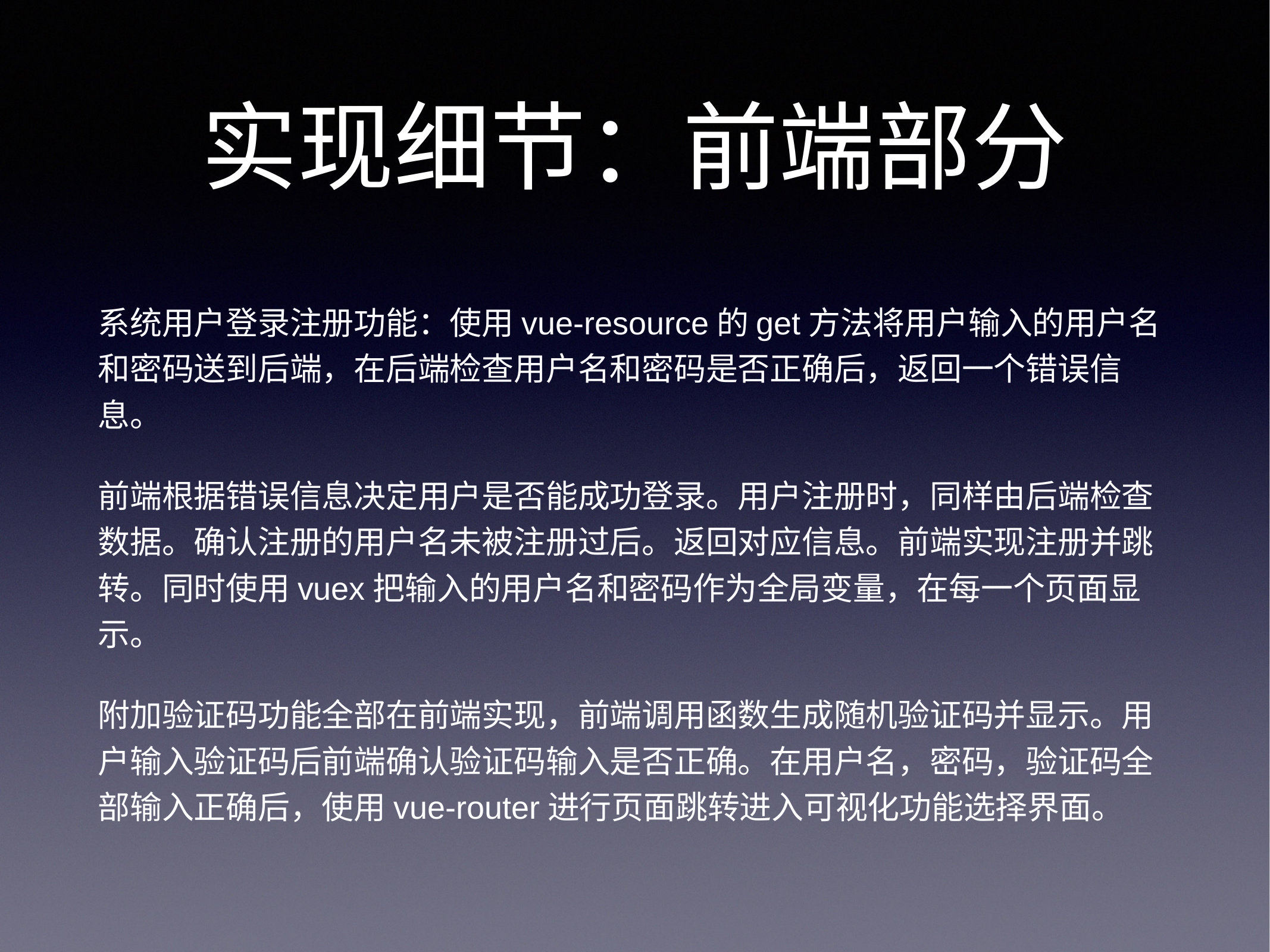

# 实现细节：前端部分
系统用户登录注册功能：使用vue-resource的get方法将用户输入的用户名和密码送到后端，在后端检查用户名和密码是否正确后，返回一个错误信息。
前端根据错误信息决定用户是否能成功登录。用户注册时，同样由后端检查数据。确认注册的用户名未被注册过后。返回对应信息。前端实现注册并跳转。同时使用vuex把输入的用户名和密码作为全局变量，在每一个页面显示。
附加验证码功能全部在前端实现，前端调用函数生成随机验证码并显示。用户输入验证码后前端确认验证码输入是否正确。在用户名，密码，验证码全部输入正确后，使用vue-router进行页面跳转进入可视化功能选择界面。